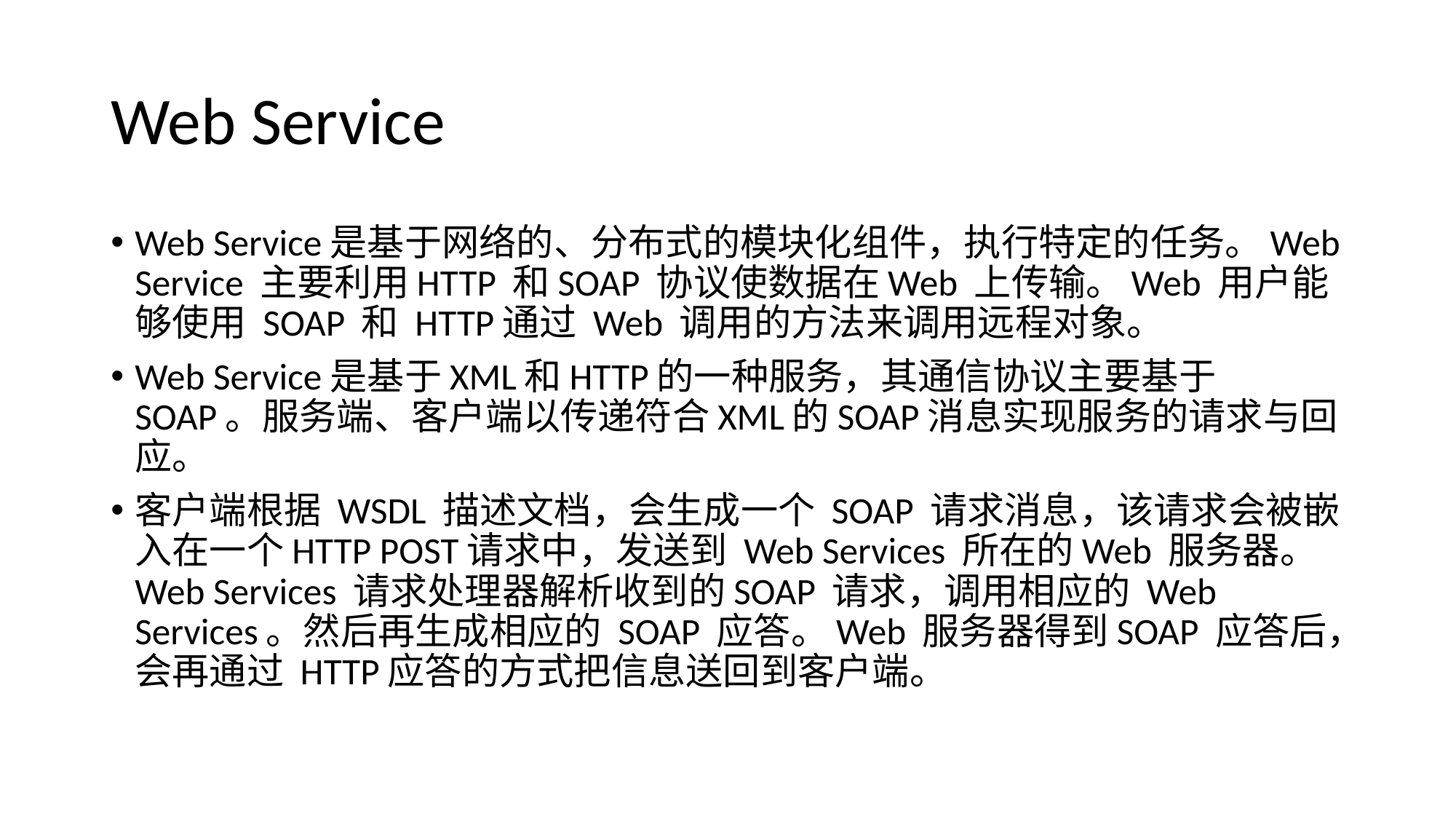

# Web Service
Web Service是基于网络的、分布式的模块化组件，执行特定的任务。Web Service 主要利用HTTP 和SOAP 协议使数据在Web 上传输。Web 用户能够使用 SOAP 和 HTTP通过 Web 调用的方法来调用远程对象。
Web Service是基于XML和HTTP的一种服务，其通信协议主要基于SOAP。服务端、客户端以传递符合XML的SOAP消息实现服务的请求与回应。
客户端根据 WSDL 描述文档，会生成一个 SOAP 请求消息，该请求会被嵌入在一个HTTP POST请求中，发送到 Web Services 所在的Web 服务器。Web Services 请求处理器解析收到的SOAP 请求，调用相应的 Web Services。然后再生成相应的 SOAP 应答。Web 服务器得到SOAP 应答后，会再通过 HTTP应答的方式把信息送回到客户端。